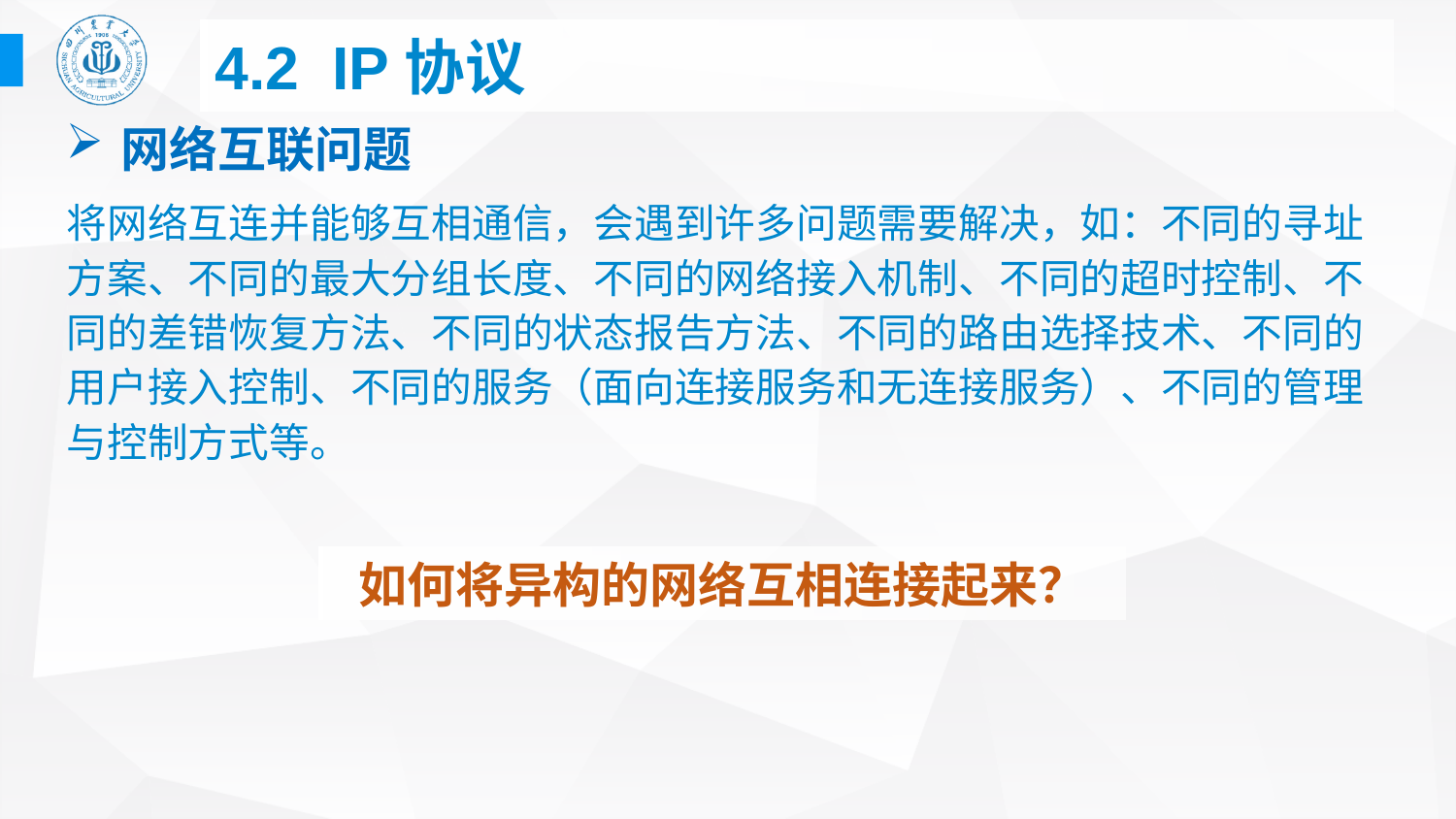

# 4.2  IP协议
网络互联问题
将网络互连并能够互相通信，会遇到许多问题需要解决，如：不同的寻址方案、不同的最大分组长度、不同的网络接入机制、不同的超时控制、不同的差错恢复方法、不同的状态报告方法、不同的路由选择技术、不同的用户接入控制、不同的服务（面向连接服务和无连接服务）、不同的管理与控制方式等。
如何将异构的网络互相连接起来？